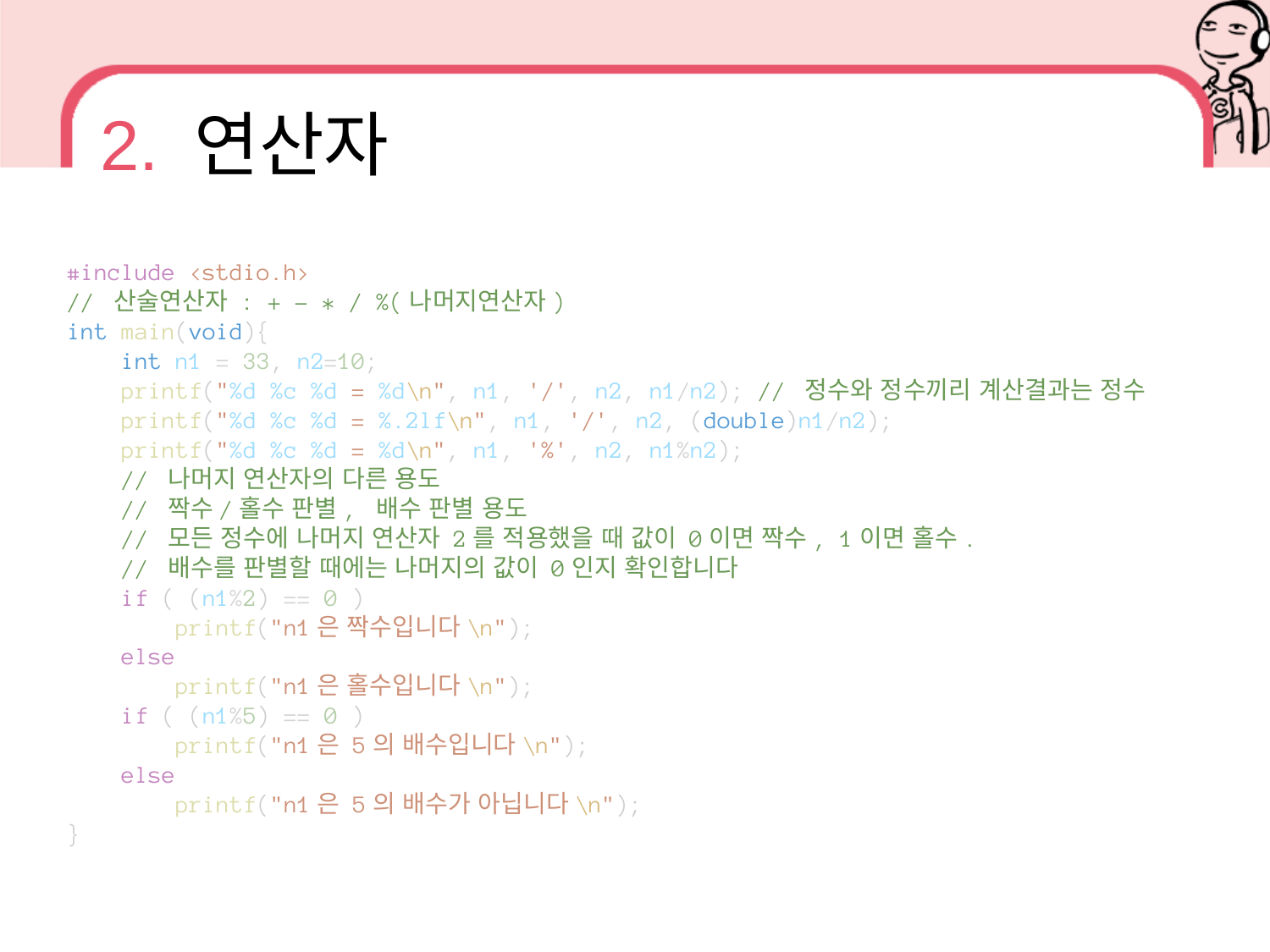

# 2. 연산자
#include <stdio.h>
// 산술연산자 : + - * / %(나머지연산자)
int main(void){
    int n1 = 33, n2=10;
    printf("%d %c %d = %d\n", n1, '/', n2, n1/n2); // 정수와 정수끼리 계산결과는 정수
    printf("%d %c %d = %.2lf\n", n1, '/', n2, (double)n1/n2);
    printf("%d %c %d = %d\n", n1, '%', n2, n1%n2);
    // 나머지 연산자의 다른 용도
    // 짝수/홀수 판별, 배수 판별 용도
    // 모든 정수에 나머지 연산자 2를 적용했을 때 값이 0이면 짝수, 1이면 홀수.
    // 배수를 판별할 때에는 나머지의 값이 0인지 확인합니다
    if ( (n1%2) == 0 )
        printf("n1은 짝수입니다\n");
    else
        printf("n1은 홀수입니다\n");
    if ( (n1%5) == 0 )
        printf("n1은 5의 배수입니다\n");
    else
        printf("n1은 5의 배수가 아닙니다\n");
}